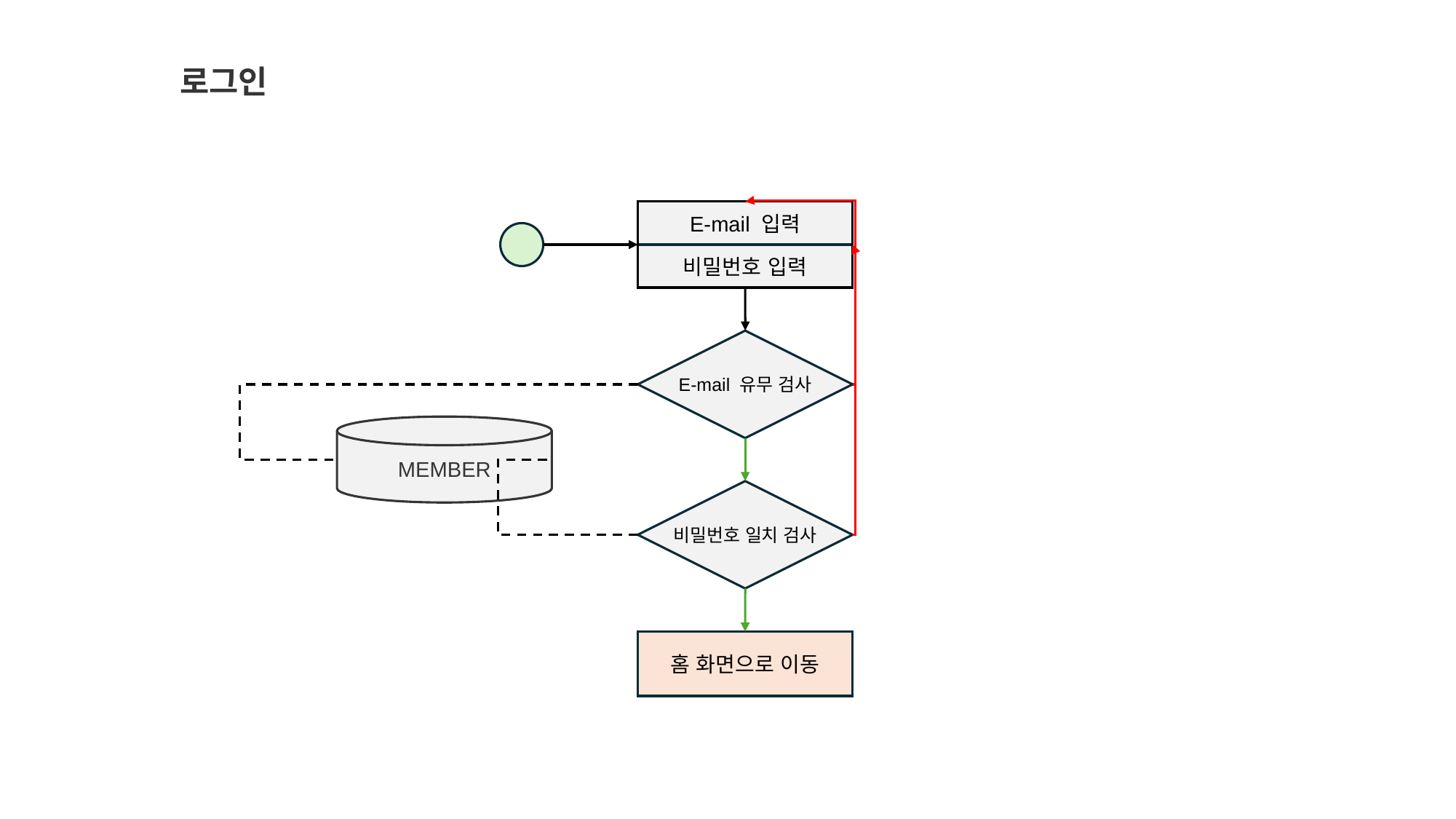

# 로그인
E-mail 입력
비밀번호 입력

E-mail 유무 검사

MEMBER

비밀번호 일치 검사
홈 화면으로 이동